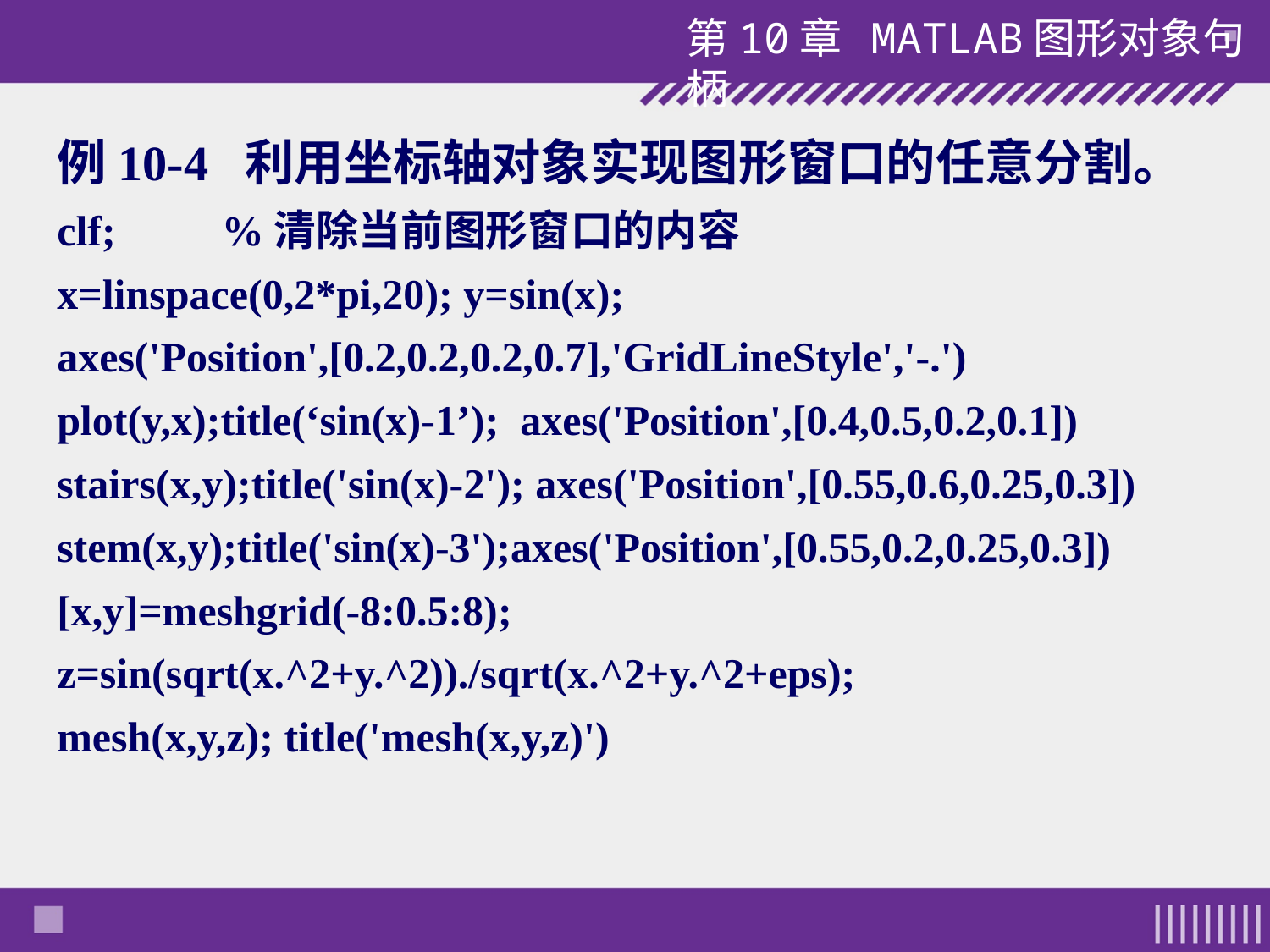

例10-4  利用坐标轴对象实现图形窗口的任意分割。
clf;          %清除当前图形窗口的内容
x=linspace(0,2*pi,20); y=sin(x);
axes('Position',[0.2,0.2,0.2,0.7],'GridLineStyle','-.')
plot(y,x);title(‘sin(x)-1’);  axes('Position',[0.4,0.5,0.2,0.1])
stairs(x,y);title('sin(x)-2'); axes('Position',[0.55,0.6,0.25,0.3])
stem(x,y);title('sin(x)-3');axes('Position',[0.55,0.2,0.25,0.3])
[x,y]=meshgrid(-8:0.5:8);
z=sin(sqrt(x.^2+y.^2))./sqrt(x.^2+y.^2+eps);
mesh(x,y,z); title('mesh(x,y,z)')